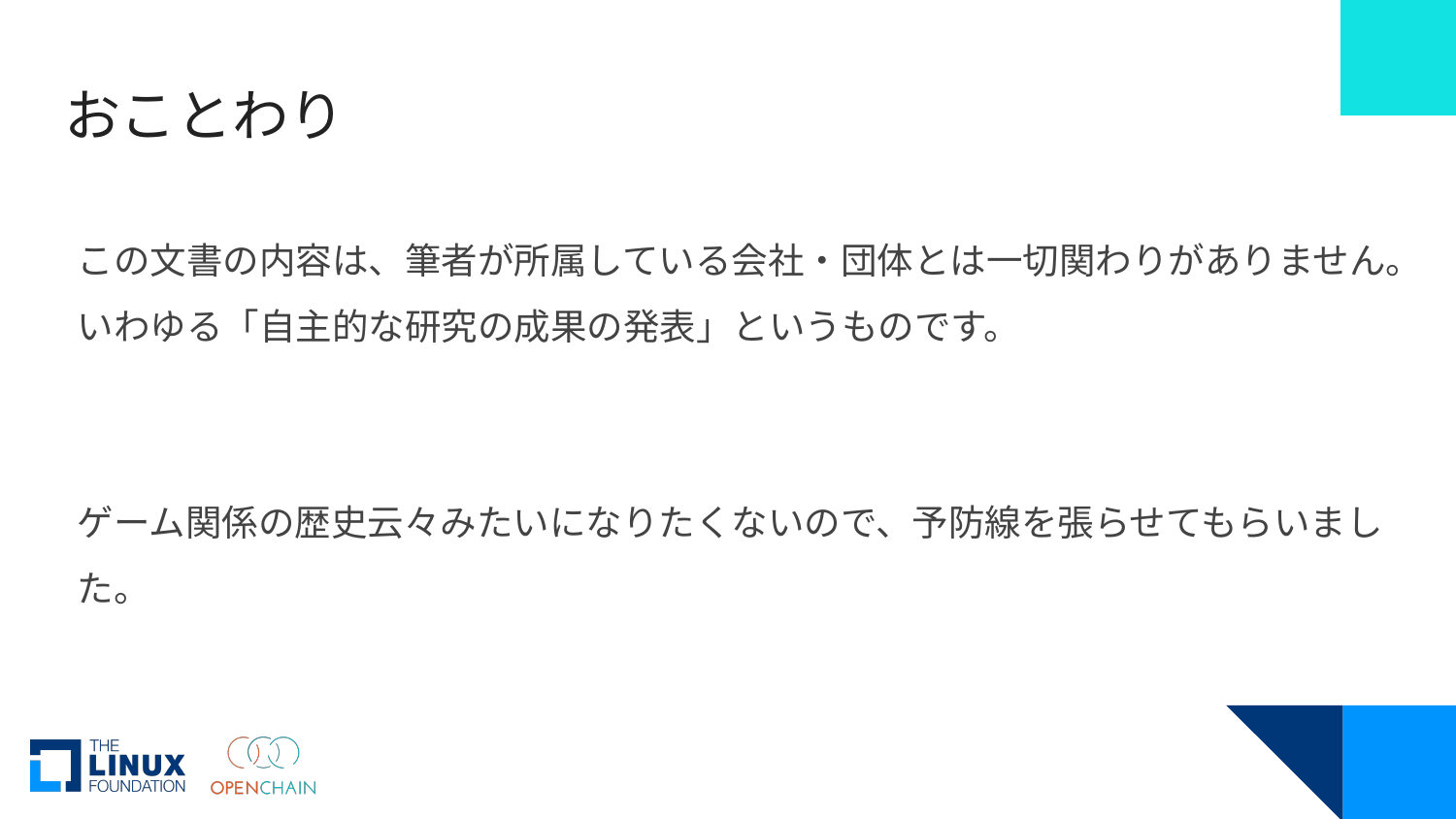

# おことわり
この文書の内容は、筆者が所属している会社・団体とは一切関わりがありません。いわゆる「自主的な研究の成果の発表」というものです。

ゲーム関係の歴史云々みたいになりたくないので、予防線を張らせてもらいました。